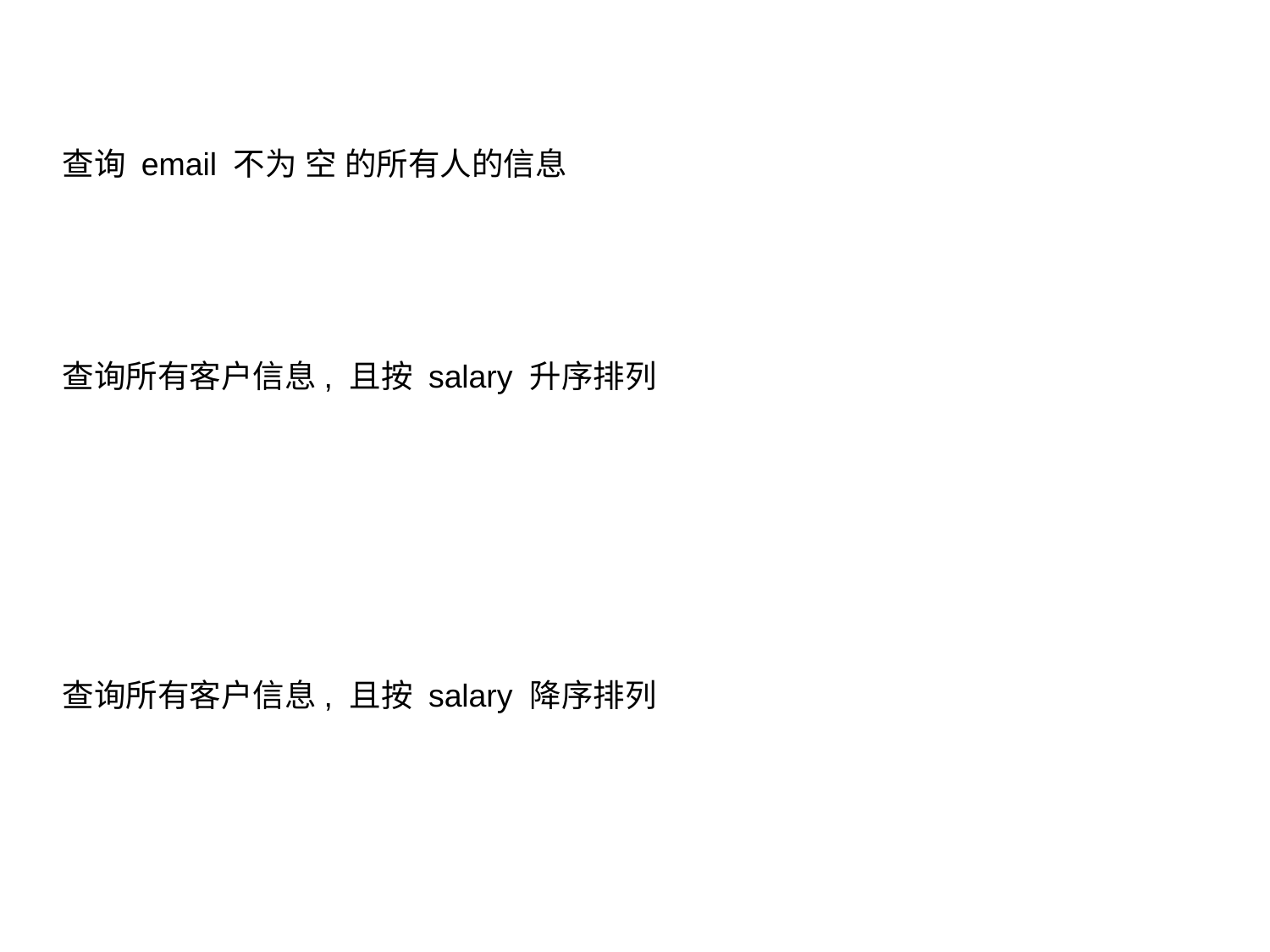

查询 email 不为 空 的所有人的信息

查询所有客户信息, 且按 salary 升序排列

查询所有客户信息, 且按 salary 降序排列